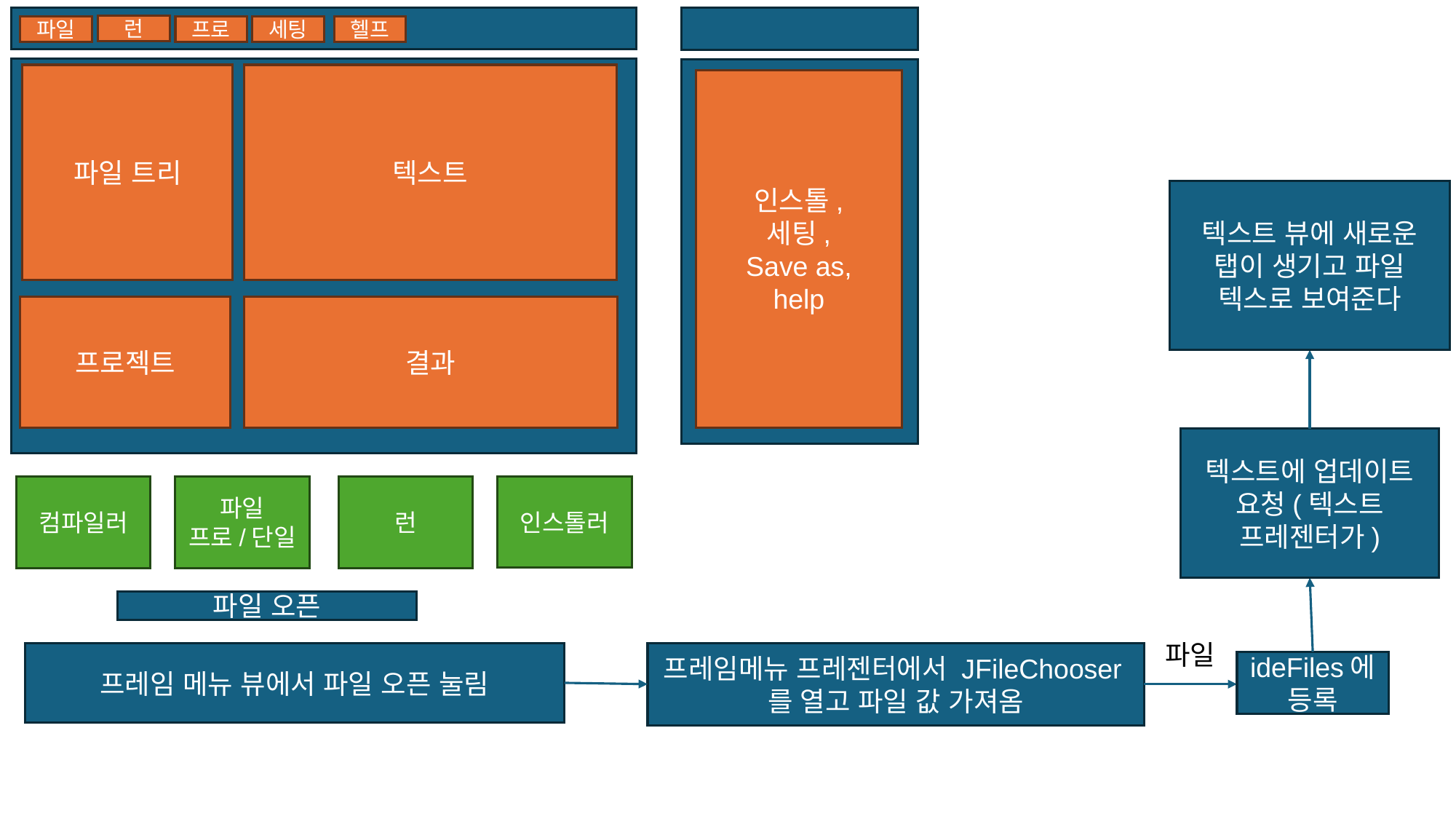

런
파일
프로
헬프
세팅

파일 트리
텍스트
인스톨,
세팅,
Save as,
help
텍스트 뷰에 새로운 탭이 생기고 파일 텍스로 보여준다
프로젝트
결과
텍스트에 업데이트 요청(텍스트 프레젠터가)
인스톨러
런
컴파일러
파일
프로/단일
파일 오픈
파일
프레임 메뉴 뷰에서 파일 오픈 눌림
프레임메뉴 프레젠터에서 JFileChooser를 열고 파일 값 가져옴
ideFiles에 등록